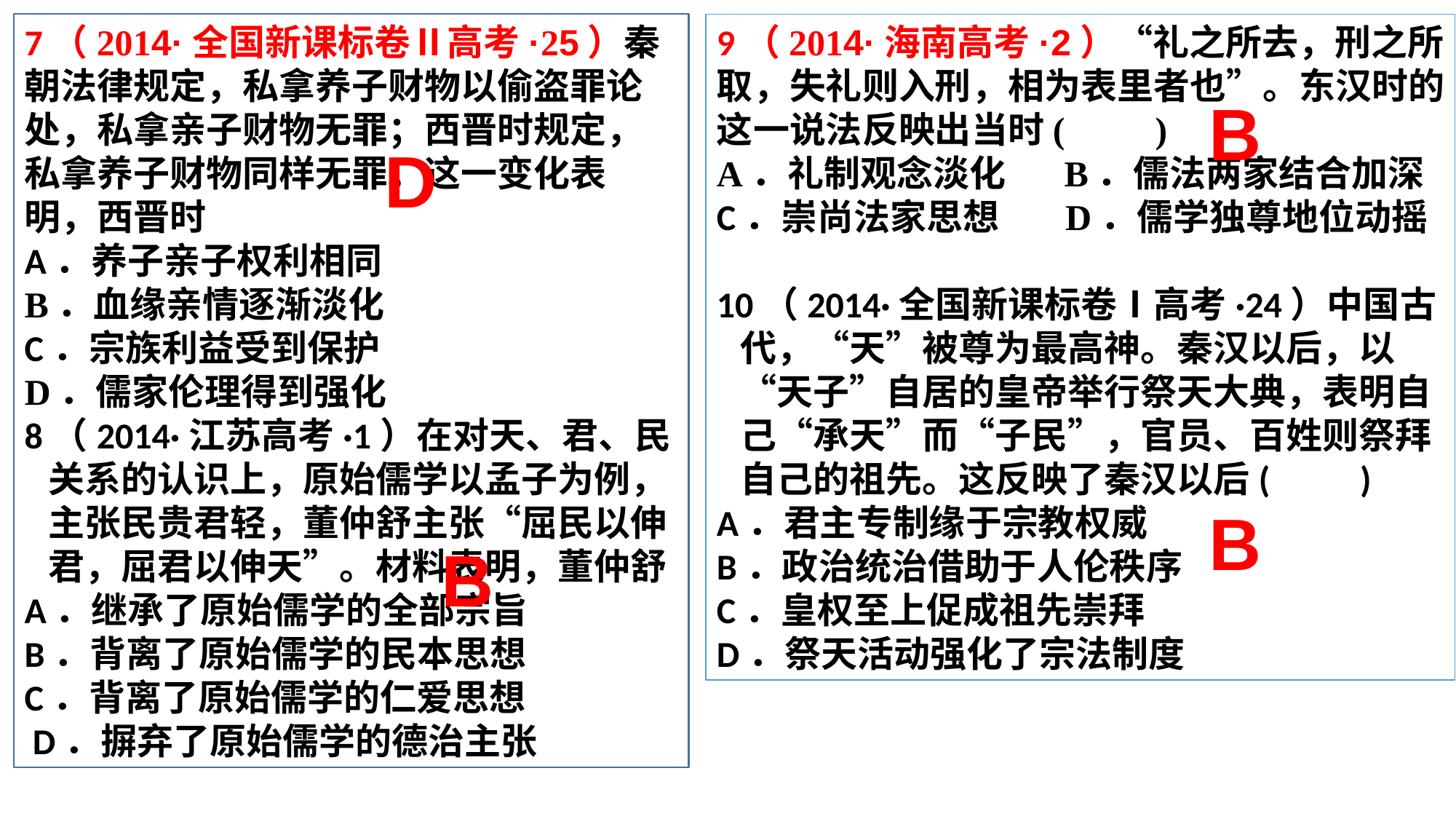

7（2014·全国新课标卷Ⅱ高考·25）秦朝法律规定，私拿养子财物以偷盗罪论处，私拿亲子财物无罪；西晋时规定，私拿养子财物同样无罪。这一变化表明，西晋时A．养子亲子权利相同
B．血缘亲情逐渐淡化C．宗族利益受到保护
D．儒家伦理得到强化
8（2014·江苏高考·1）在对天、君、民关系的认识上，原始儒学以孟子为例，主张民贵君轻，董仲舒主张“屈民以伸君，屈君以伸天”。材料表明，董仲舒
A．继承了原始儒学的全部宗旨
B．背离了原始儒学的民本思想
C．背离了原始儒学的仁爱思想
 D．摒弃了原始儒学的德治主张
9（2014·海南高考·2）“礼之所去，刑之所取，失礼则入刑，相为表里者也”。东汉时的这一说法反映出当时(　　)A．礼制观念淡化      B．儒法两家结合加深C．崇尚法家思想       D．儒学独尊地位动摇

10（2014·全国新课标卷Ⅰ高考·24）中国古代，“天”被尊为最高神。秦汉以后，以“天子”自居的皇帝举行祭天大典，表明自己“承天”而“子民”，官员、百姓则祭拜自己的祖先。这反映了秦汉以后(　　)
A．君主专制缘于宗教权威
B．政治统治借助于人伦秩序
C．皇权至上促成祖先崇拜
D．祭天活动强化了宗法制度
B
D
B
B